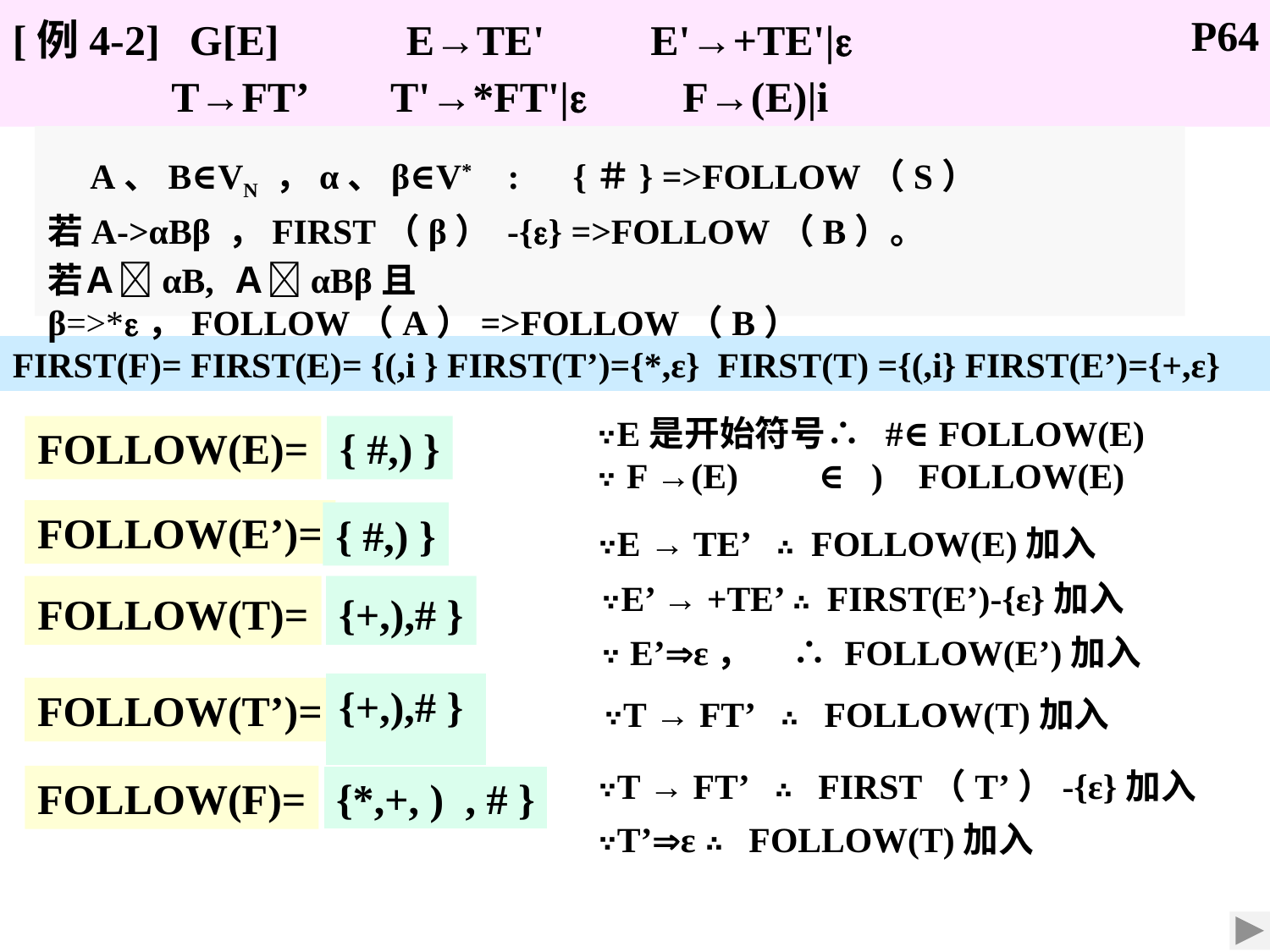

[例4-2] G[E]     E→TE'          E'→+TE'|ε
               T→FT’        T'→*FT'|ε         F→(E)|i
P64
   A、B∈VN ，α、β∈V*    :      {＃} =>FOLLOW（S）
若A->αBβ ，FIRST（β） -{ε} =>FOLLOW（B）。
若Ａ→αB, Ａ→αBβ且β=>*ε，FOLLOW（A）=>FOLLOW（B）
FIRST(F)= FIRST(E)= {(,i } FIRST(T’)={*,ε}  FIRST(T) ={(,i} FIRST(E’)={+,ε}
∵E是开始符号∴  #∈FOLLOW(E)
∵ F →(E)         ∴  )∈FOLLOW(E)
FOLLOW(E)=
{ #,) }
FOLLOW(E’)=
{ #,) }
∵E → TE’   ∴FOLLOW(E)加入
∵E’ → +TE’ ∴FIRST(E’)-{ε}加入
∵ E’⇒ε，     ∴ FOLLOW(E’)加入
FOLLOW(T)=
{+,),# }
{+,),# }
FOLLOW(T’)=
∵T → FT’   ∴ FOLLOW(T)加入
∵T → FT’   ∴ FIRST（T’）-{ε}加入
∵T’⇒ε ∴ FOLLOW(T)加入
FOLLOW(F)=
{*,+, )  , # }